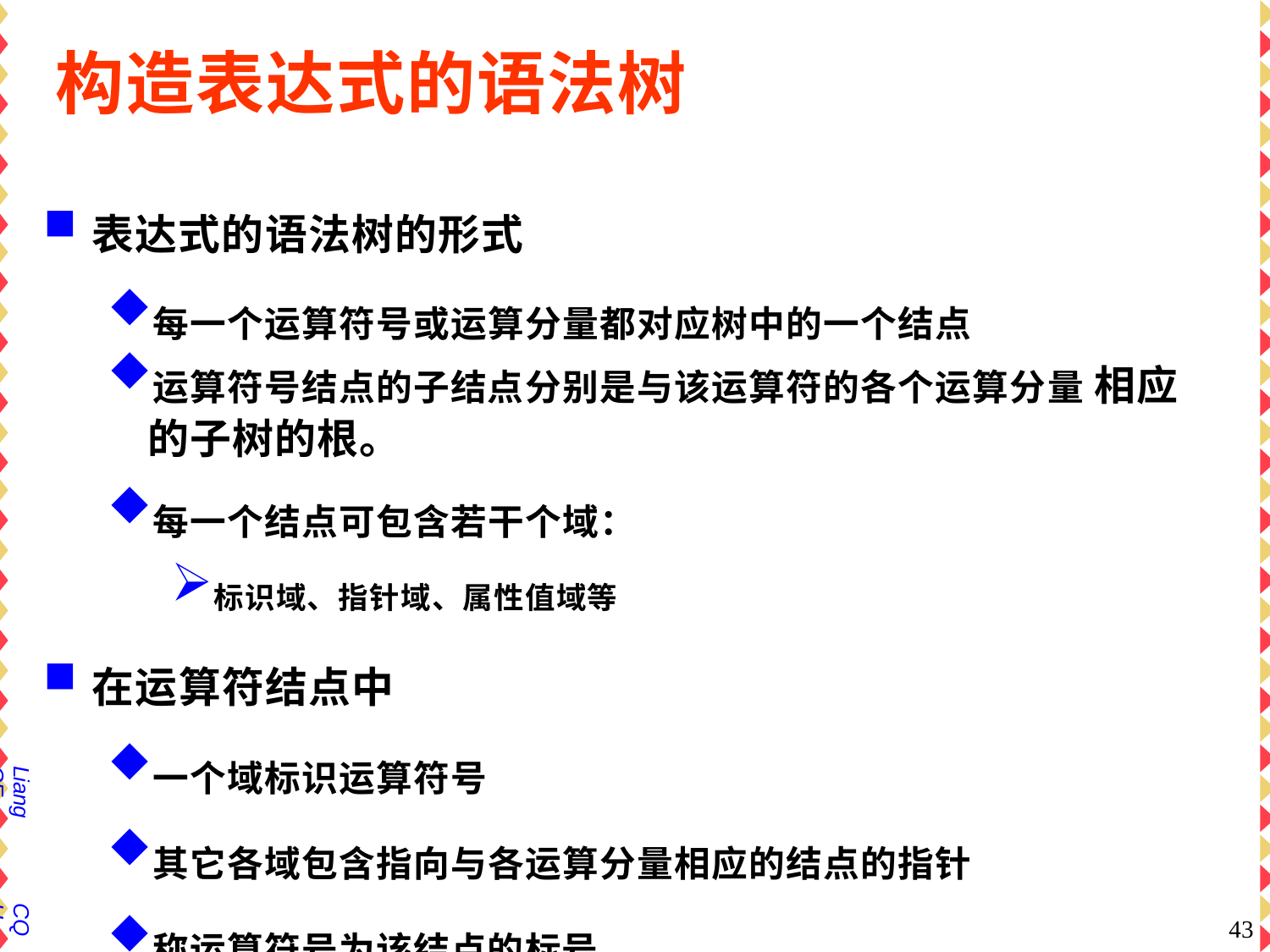

# 构造表达式的语法树
表达式的语法树的形式
每一个运算符号或运算分量都对应树中的一个结点
运算符号结点的子结点分别是与该运算符的各个运算分量 相应的子树的根。
每一个结点可包含若干个域：
标识域、指针域、属性值域等
在运算符结点中
一个域标识运算符号
其它各域包含指向与各运算分量相应的结点的指针
称运算符号为该结点的标号
Liang GE
CQU
43